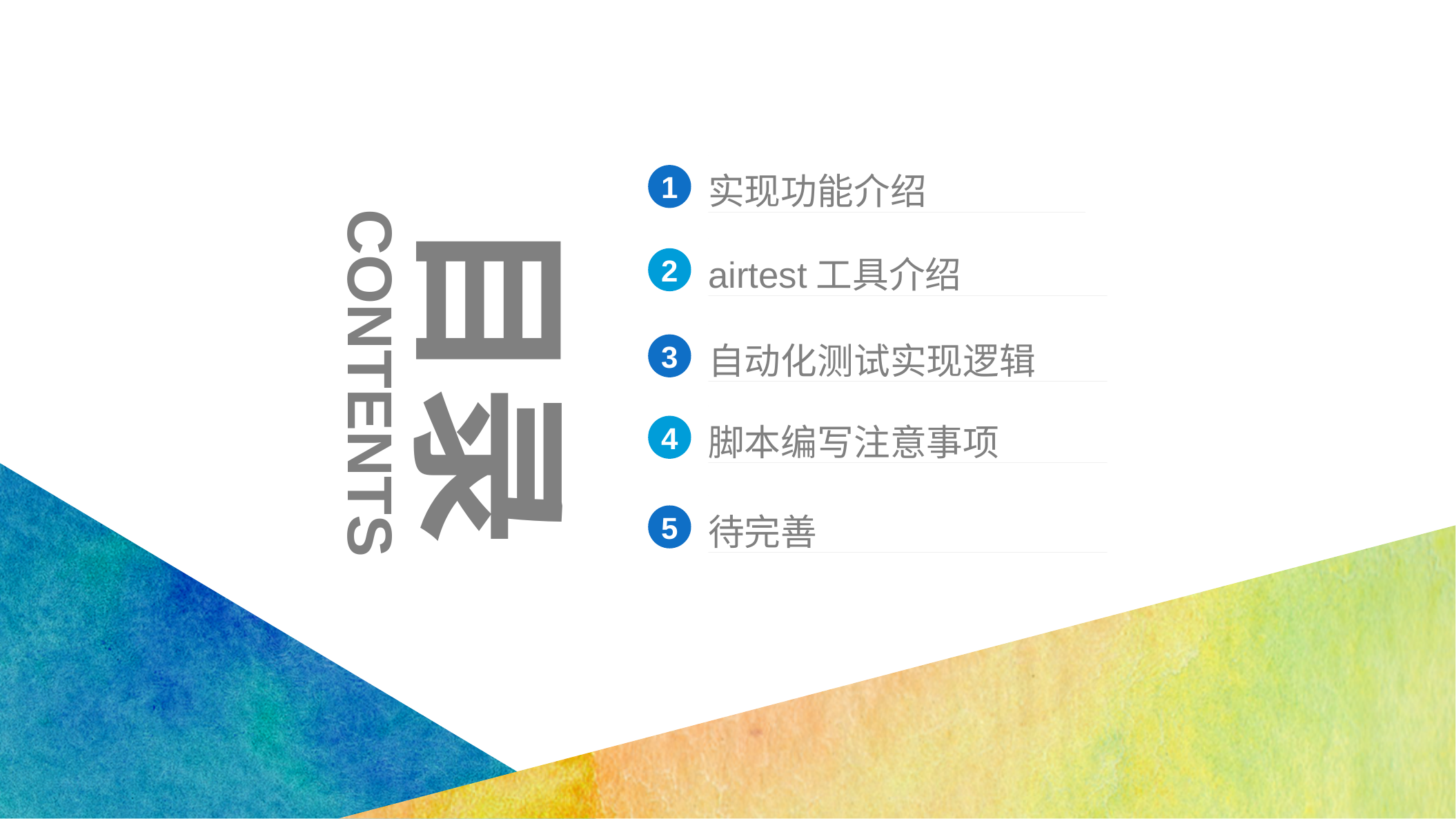

实现功能介绍
1
目录
airtest工具介绍
2
自动化测试实现逻辑
3
CONTENTS
脚本编写注意事项
4

待完善
5